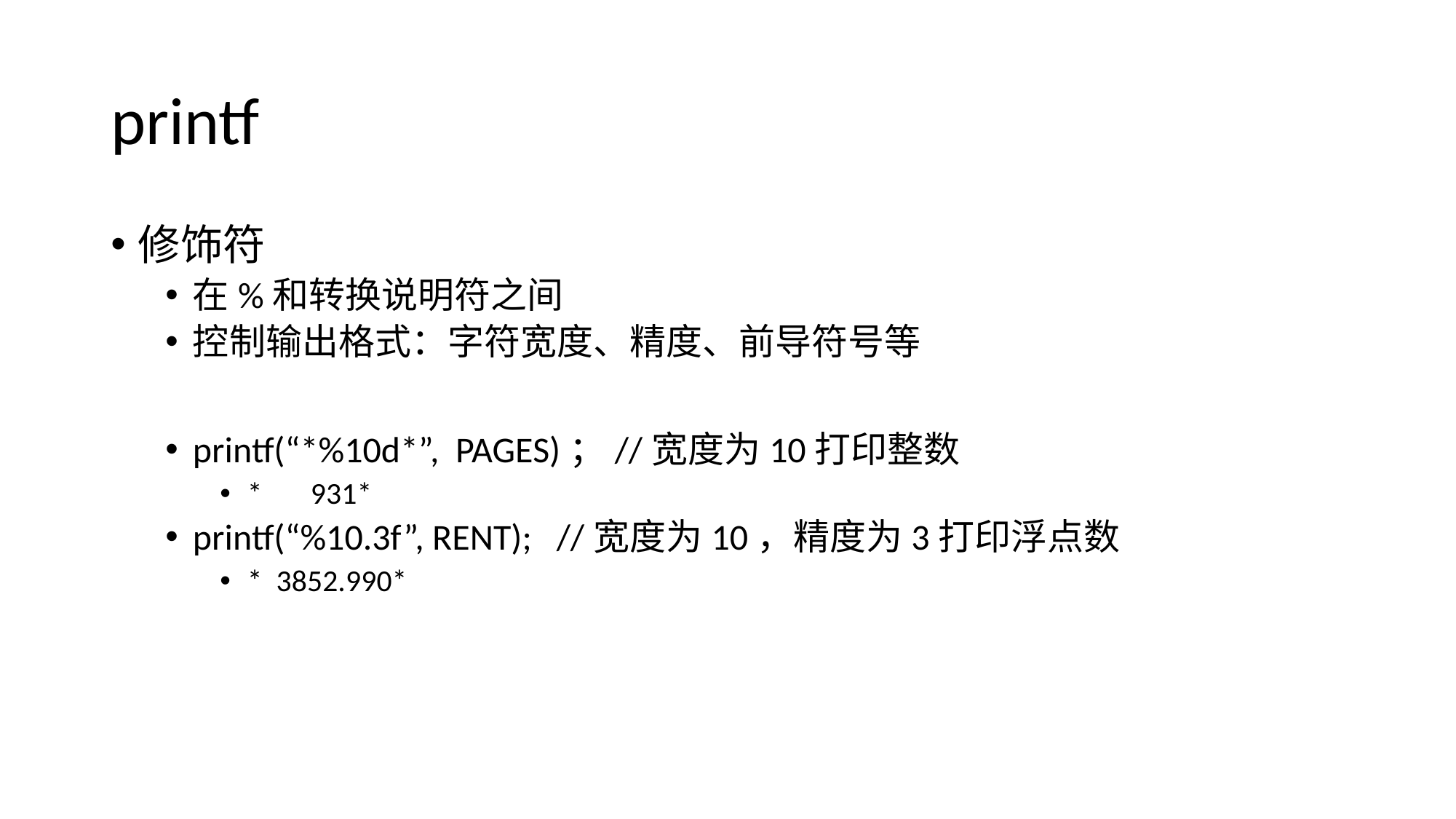

# printf
修饰符
在%和转换说明符之间
控制输出格式：字符宽度、精度、前导符号等

printf(“*%10d*”,  PAGES)；//宽度为10打印整数
*       931*
printf(“%10.3f”, RENT);   //宽度为10，精度为3打印浮点数
*  3852.990*